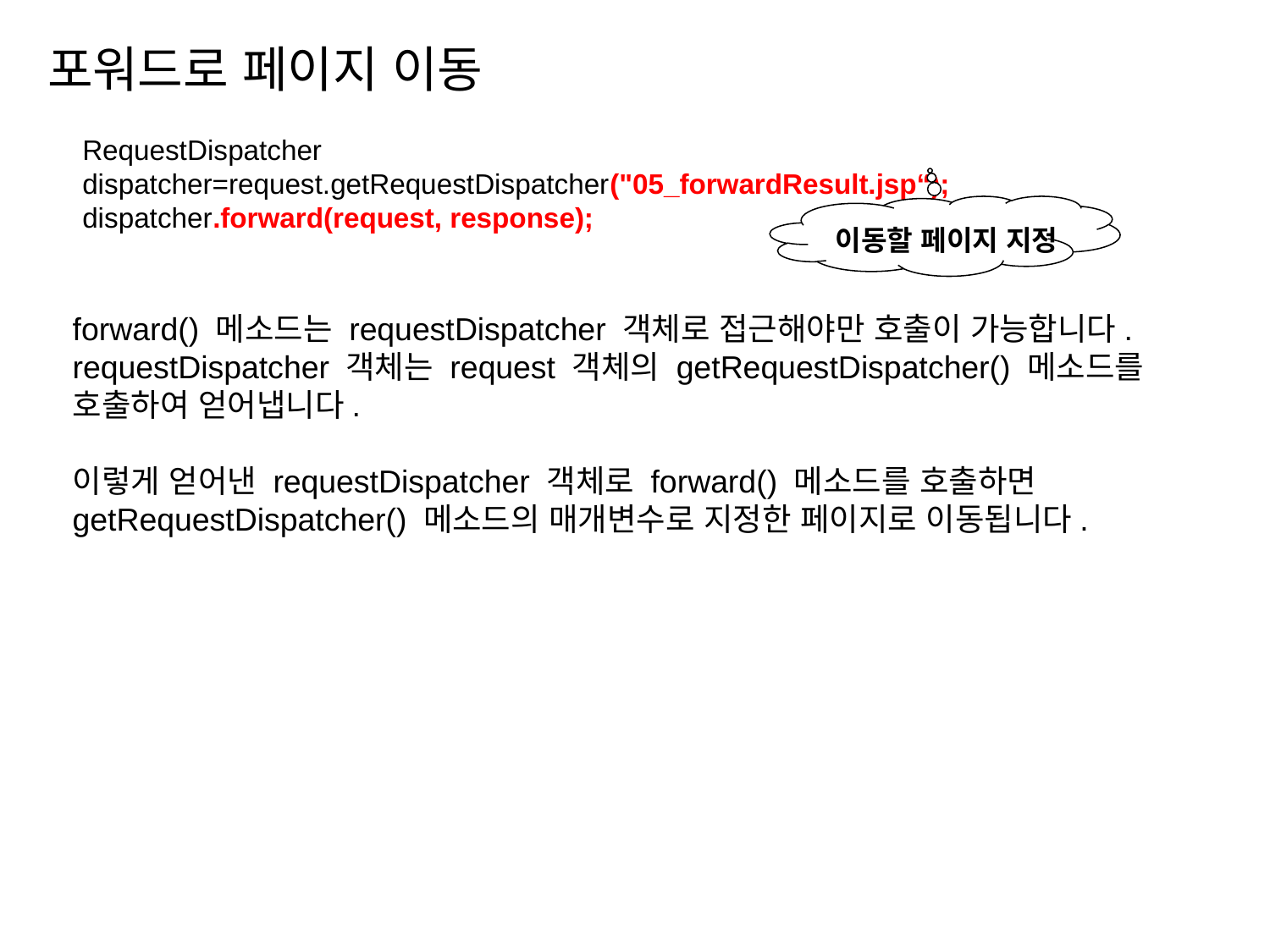

포워드로 페이지 이동
RequestDispatcher dispatcher=request.getRequestDispatcher("05_forwardResult.jsp“);
dispatcher.forward(request, response);
ㅋ

이동할 페이지 지정
forward() 메소드는 requestDispatcher 객체로 접근해야만 호출이 가능합니다. requestDispatcher 객체는 request 객체의 getRequestDispatcher() 메소드를 호출하여 얻어냅니다.

이렇게 얻어낸 requestDispatcher 객체로 forward() 메소드를 호출하면 getRequestDispatcher() 메소드의 매개변수로 지정한 페이지로 이동됩니다.